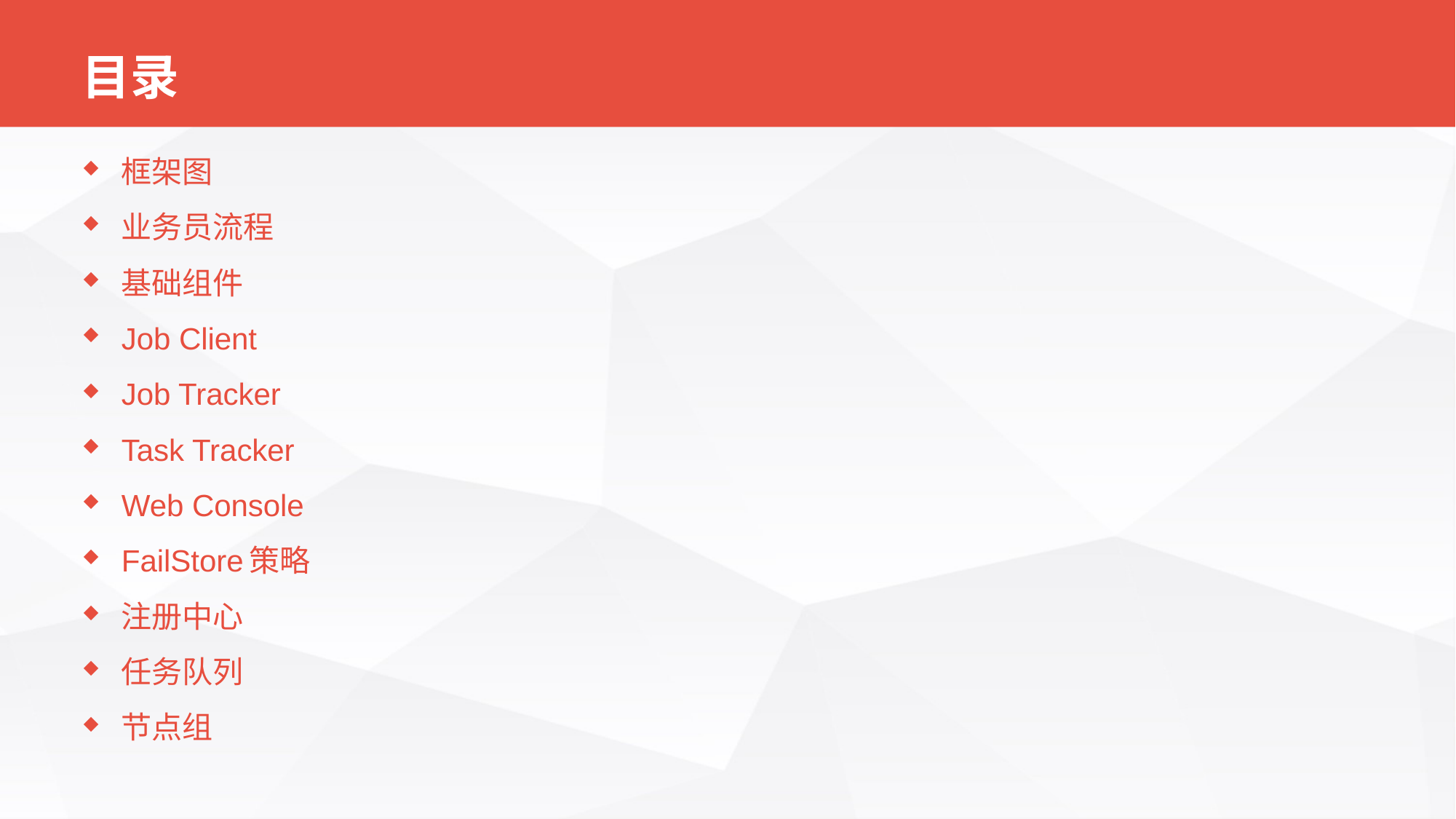

# 目录
框架图
业务员流程
基础组件
Job Client
Job Tracker
Task Tracker
Web Console
FailStore策略
注册中心
任务队列
节点组